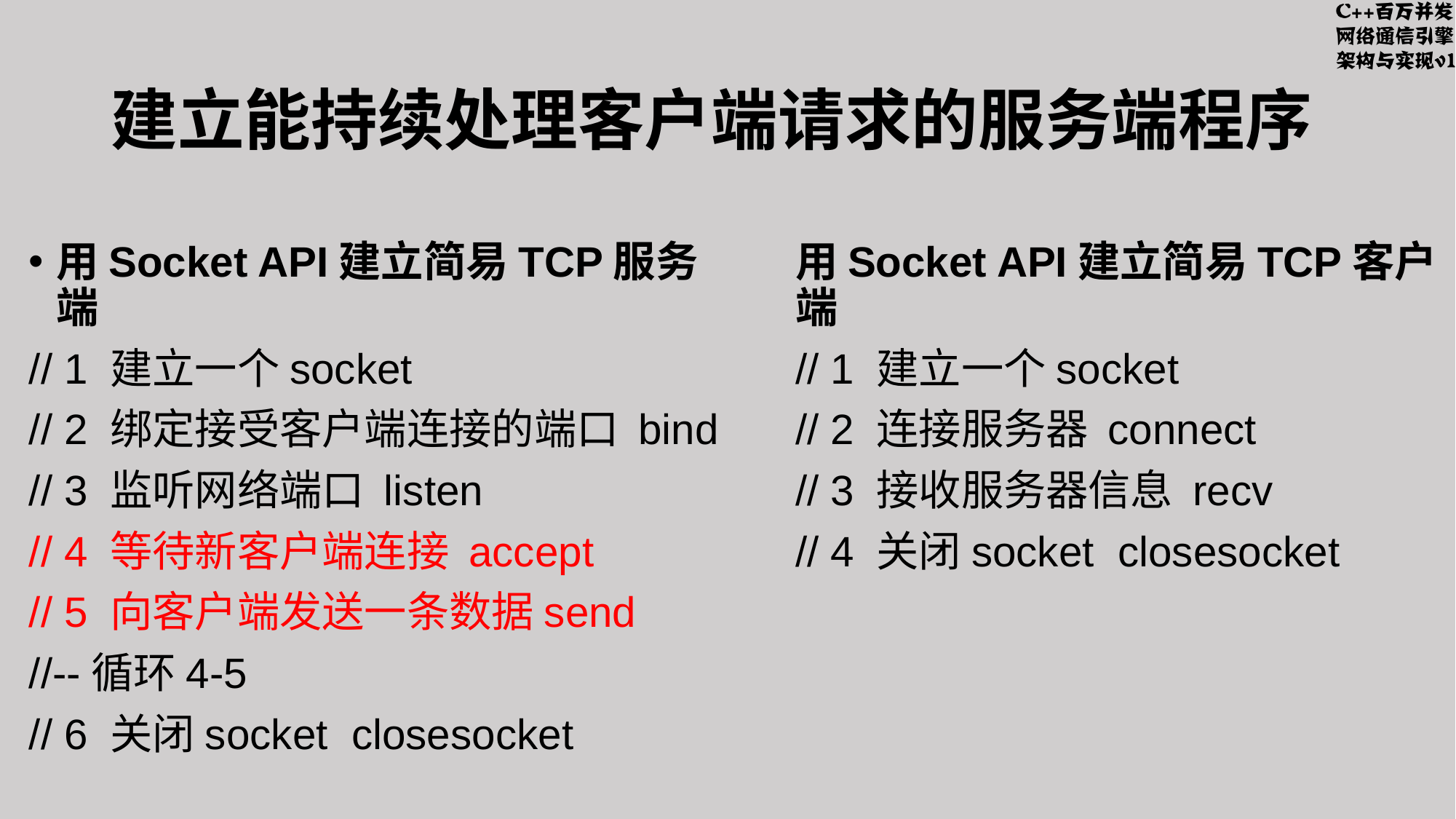

# 建立能持续处理客户端请求的服务端程序
用Socket API建立简易TCP客户端
// 1 建立一个socket
// 2 连接服务器 connect
// 3 接收服务器信息 recv
// 4 关闭socket  closesocket
用Socket API建立简易TCP服务端
// 1 建立一个socket
// 2 绑定接受客户端连接的端口 bind
// 3 监听网络端口 listen
// 4 等待新客户端连接 accept
// 5 向客户端发送一条数据send
//--循环4-5
// 6 关闭socket  closesocket